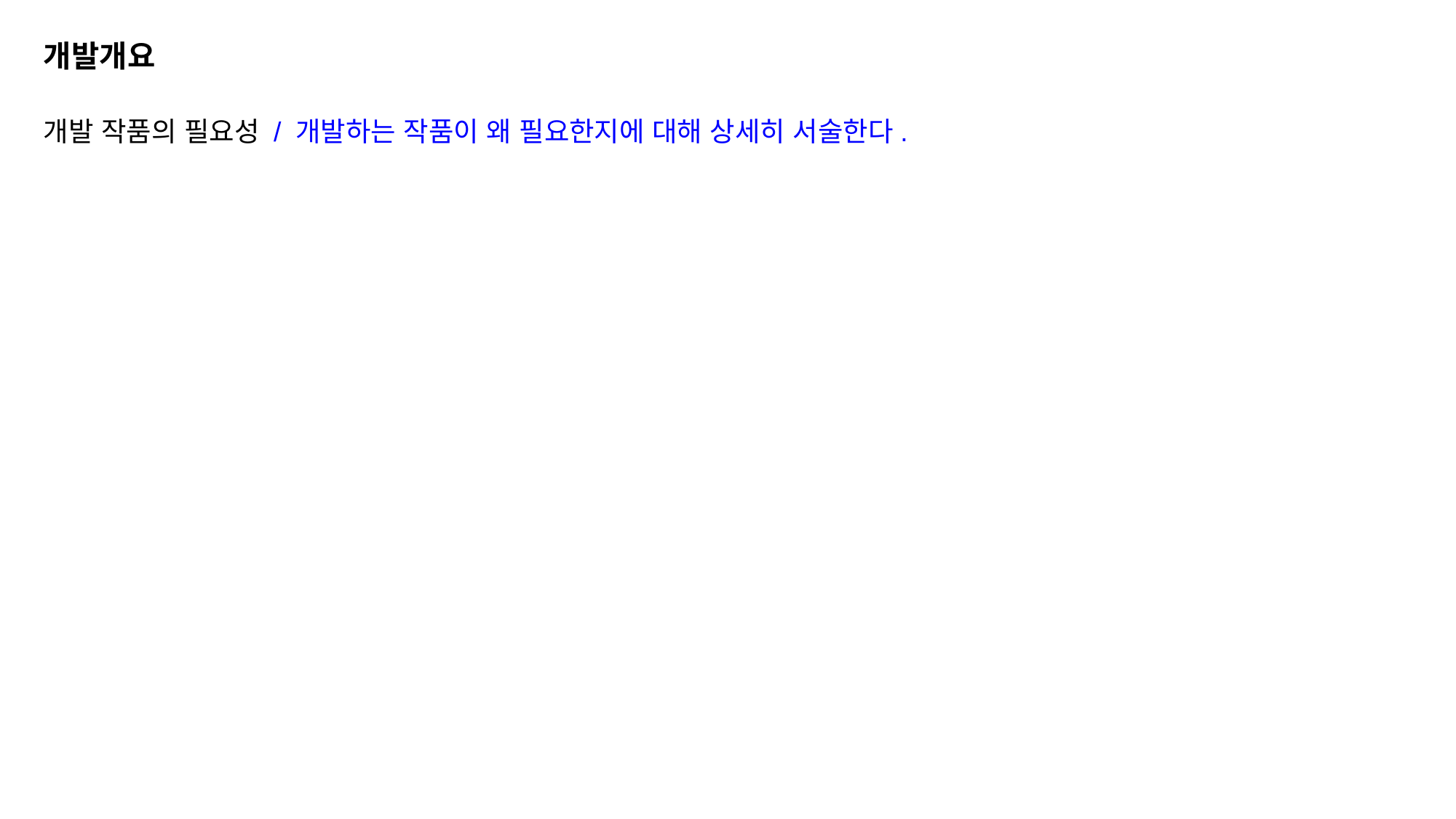

개발개요
개발 작품의 필요성 / 개발하는 작품이 왜 필요한지에 대해 상세히 서술한다.